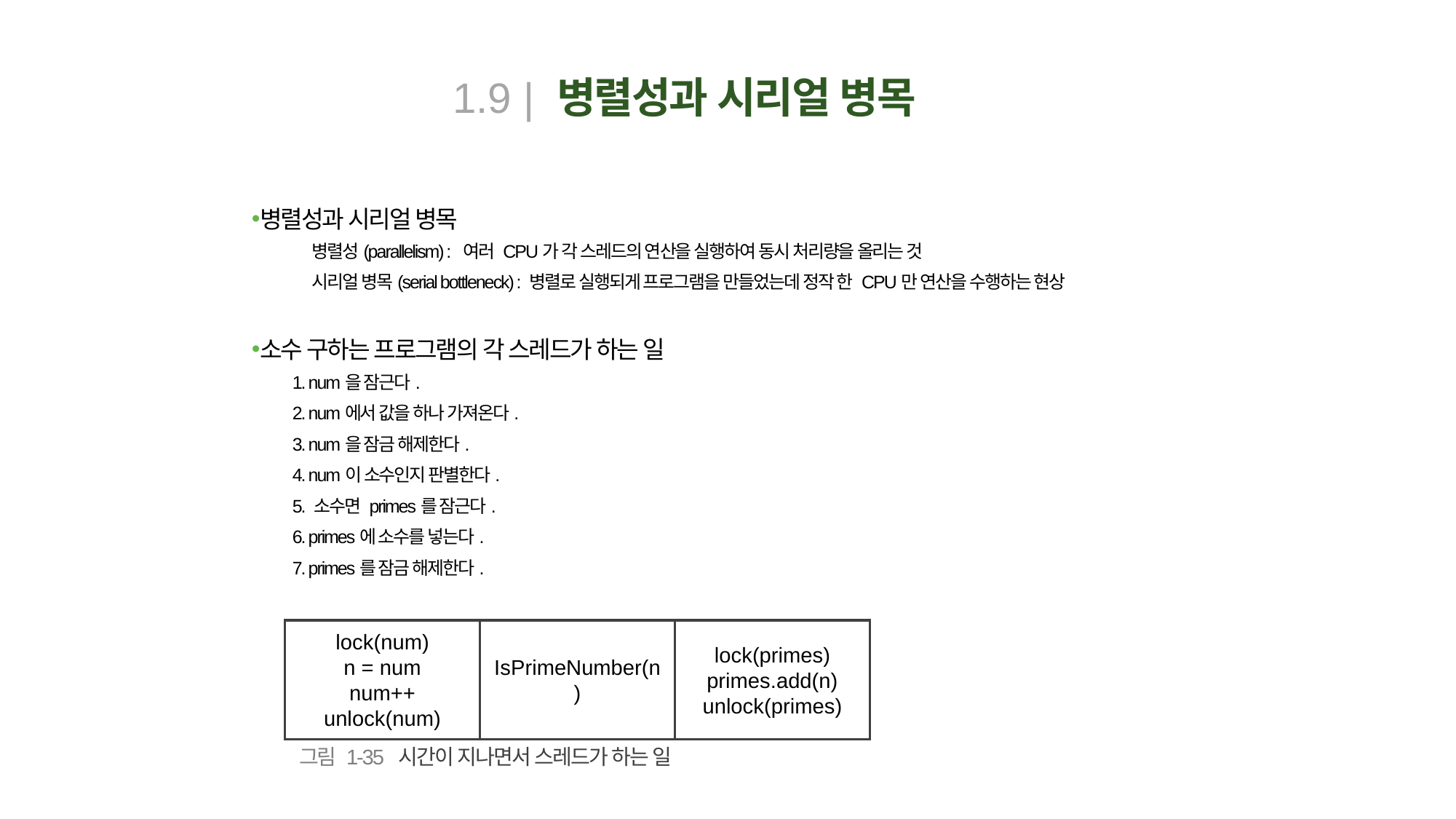

1.9 | 병렬성과 시리얼 병목
병렬성과 시리얼 병목
병렬성(parallelism) :  여러 CPU가 각 스레드의 연산을 실행하여 동시 처리량을 올리는 것
시리얼 병목(serial bottleneck) : 병렬로 실행되게 프로그램을 만들었는데 정작 한 CPU만 연산을 수행하는 현상
소수 구하는 프로그램의 각 스레드가 하는 일
1. num을 잠근다.
2. num에서 값을 하나 가져온다.
3. num을 잠금 해제한다.
4. num이 소수인지 판별한다.
5. 소수면 primes를 잠근다.
6. primes에 소수를 넣는다.
7. primes를 잠금 해제한다.
lock(num)
n = num
num++
unlock(num)
IsPrimeNumber(n)
lock(primes)
primes.add(n)
unlock(primes)
그림 1-35  시간이 지나면서 스레드가 하는 일